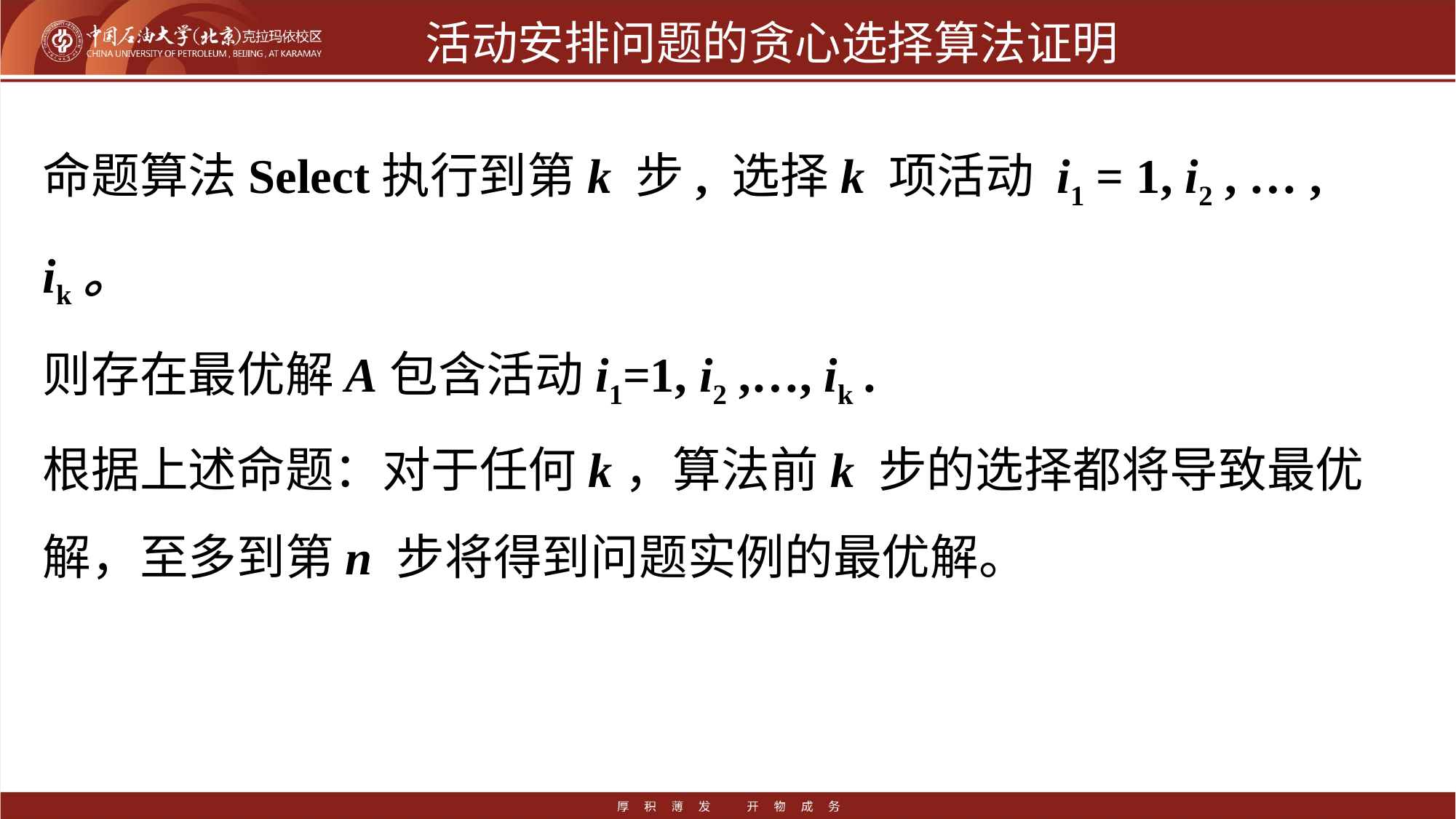

# 活动安排问题的贪心选择算法证明
命题算法Select执行到第k 步, 选择k 项活动 i1 = 1, i2 , … , ik。
则存在最优解A包含活动i1=1, i2 ,…, ik .
根据上述命题：对于任何k，算法前k 步的选择都将导致最优解，至多到第n 步将得到问题实例的最优解。